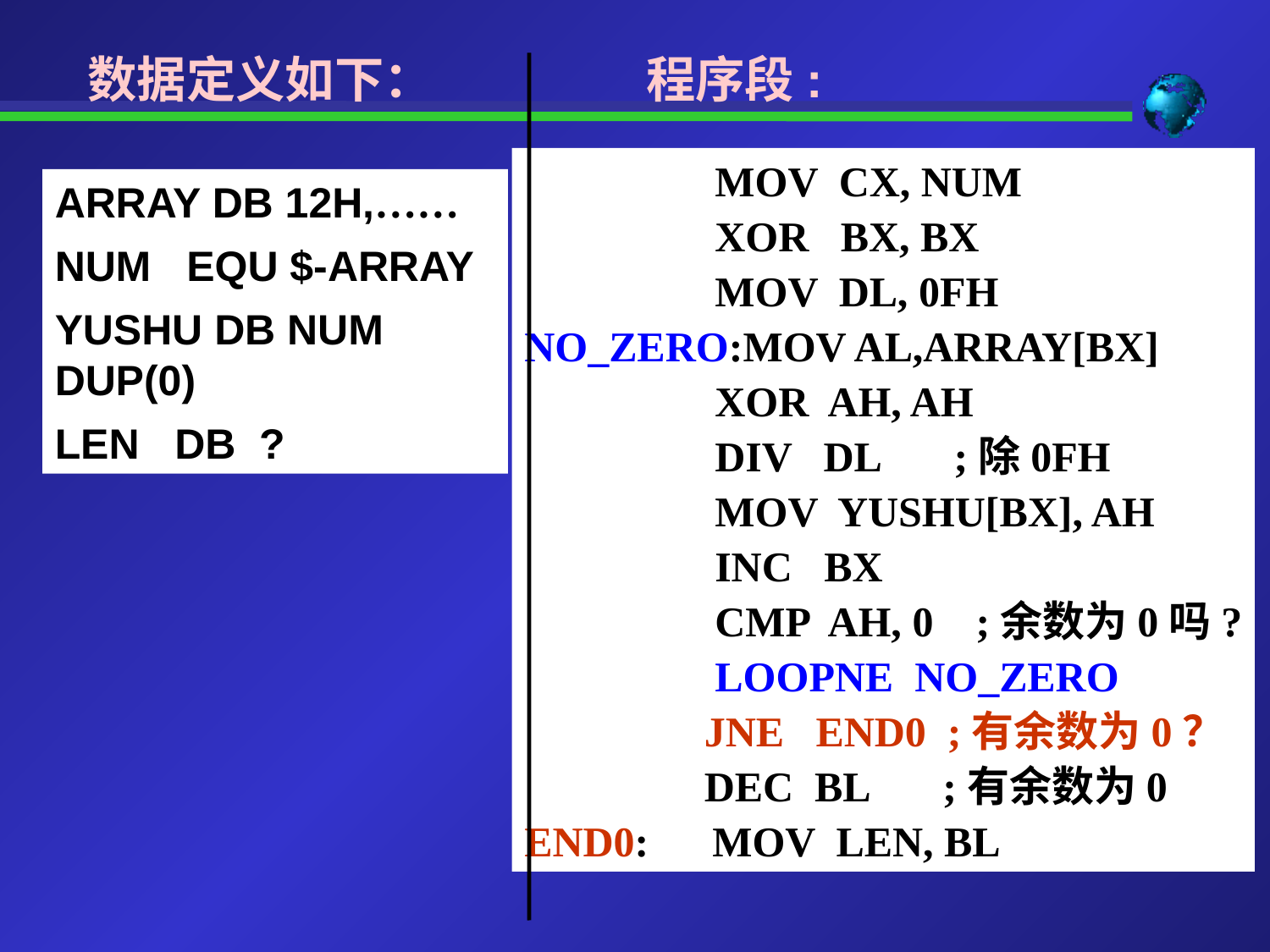

数据定义如下：
程序段:

	      MOV  CX, NUM
	      XOR   BX, BX
	      MOV  DL, 0FH
NO_ZERO:MOV AL,ARRAY[BX]
	      XOR  AH, AH
	      DIV   DL       ;除0FH
 	      MOV  YUSHU[BX], AH
	      INC   BX
	      CMP  AH, 0    ;余数为0吗?
	      LOOPNE  NO_ZERO
	     JNE   END0  ;有余数为0？
	     DEC  BL       ;有余数为0
END0:      MOV  LEN, BL
ARRAY DB 12H,……
NUM   EQU $-ARRAY
YUSHU DB NUM DUP(0)
LEN   DB  ?
39